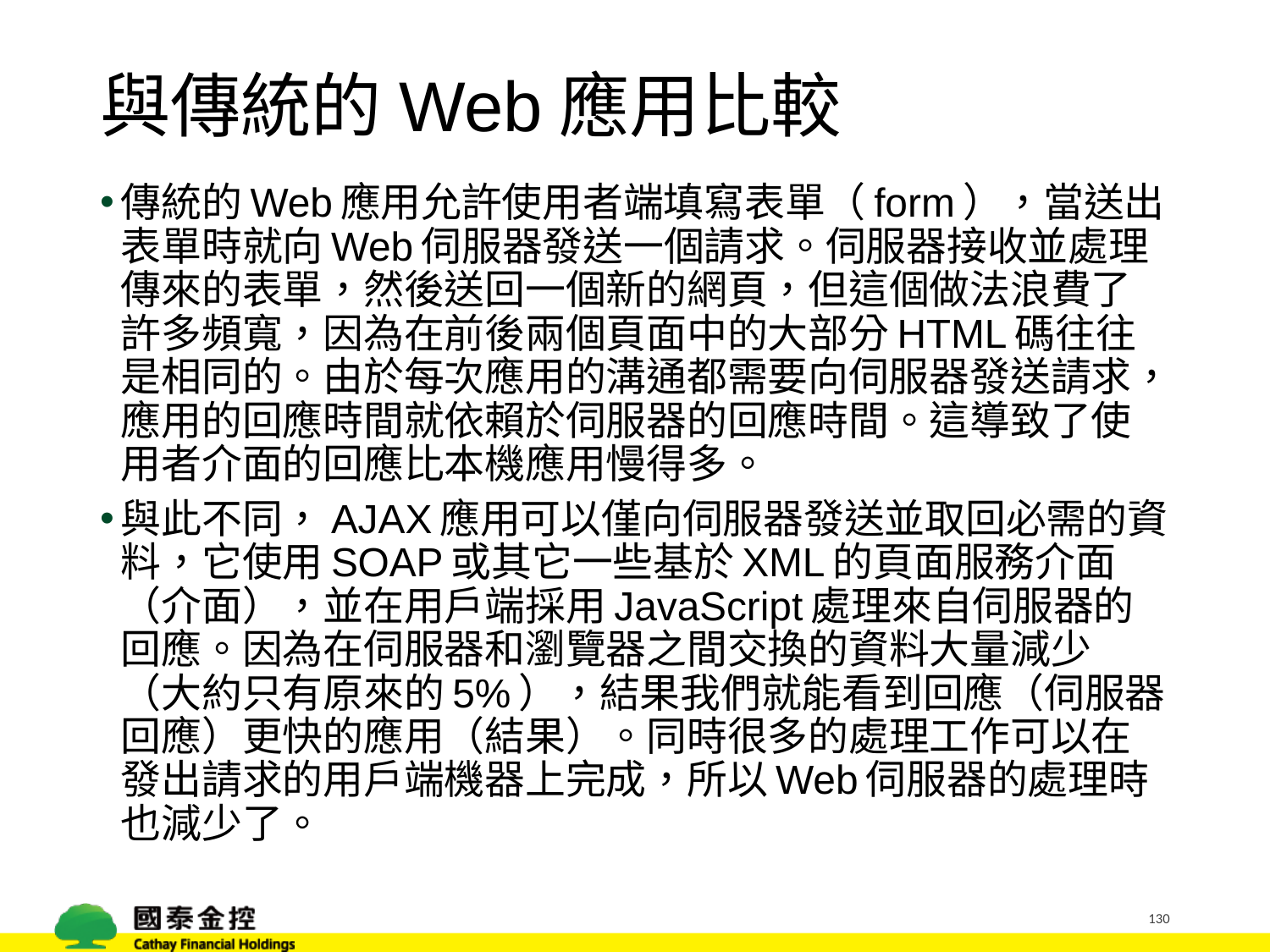

# 與傳統的Web應用比較
傳統的Web應用允許使用者端填寫表單（form），當送出表單時就向Web伺服器發送一個請求。伺服器接收並處理傳來的表單，然後送回一個新的網頁，但這個做法浪費了許多頻寬，因為在前後兩個頁面中的大部分HTML碼往往是相同的。由於每次應用的溝通都需要向伺服器發送請求，應用的回應時間就依賴於伺服器的回應時間。這導致了使用者介面的回應比本機應用慢得多。
與此不同，AJAX應用可以僅向伺服器發送並取回必需的資料，它使用SOAP或其它一些基於XML的頁面服務介面（介面），並在用戶端採用JavaScript處理來自伺服器的回應。因為在伺服器和瀏覽器之間交換的資料大量減少（大約只有原來的5%），結果我們就能看到回應（伺服器回應）更快的應用（結果）。同時很多的處理工作可以在發出請求的用戶端機器上完成，所以Web伺服器的處理時也減少了。